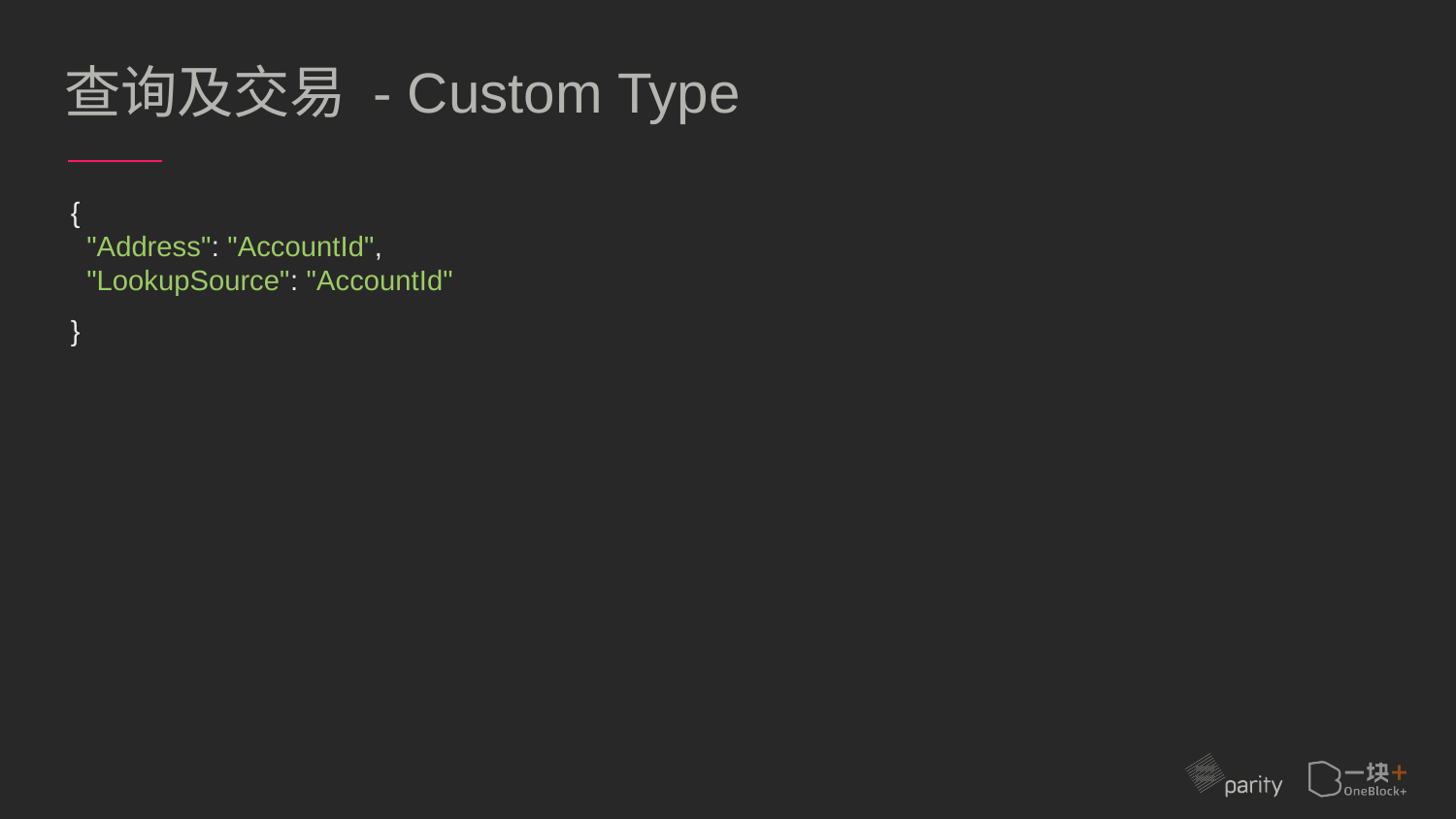

# 查询及交易 - Custom Type

{
  "Address": "AccountId",
  "LookupSource": "AccountId"
}